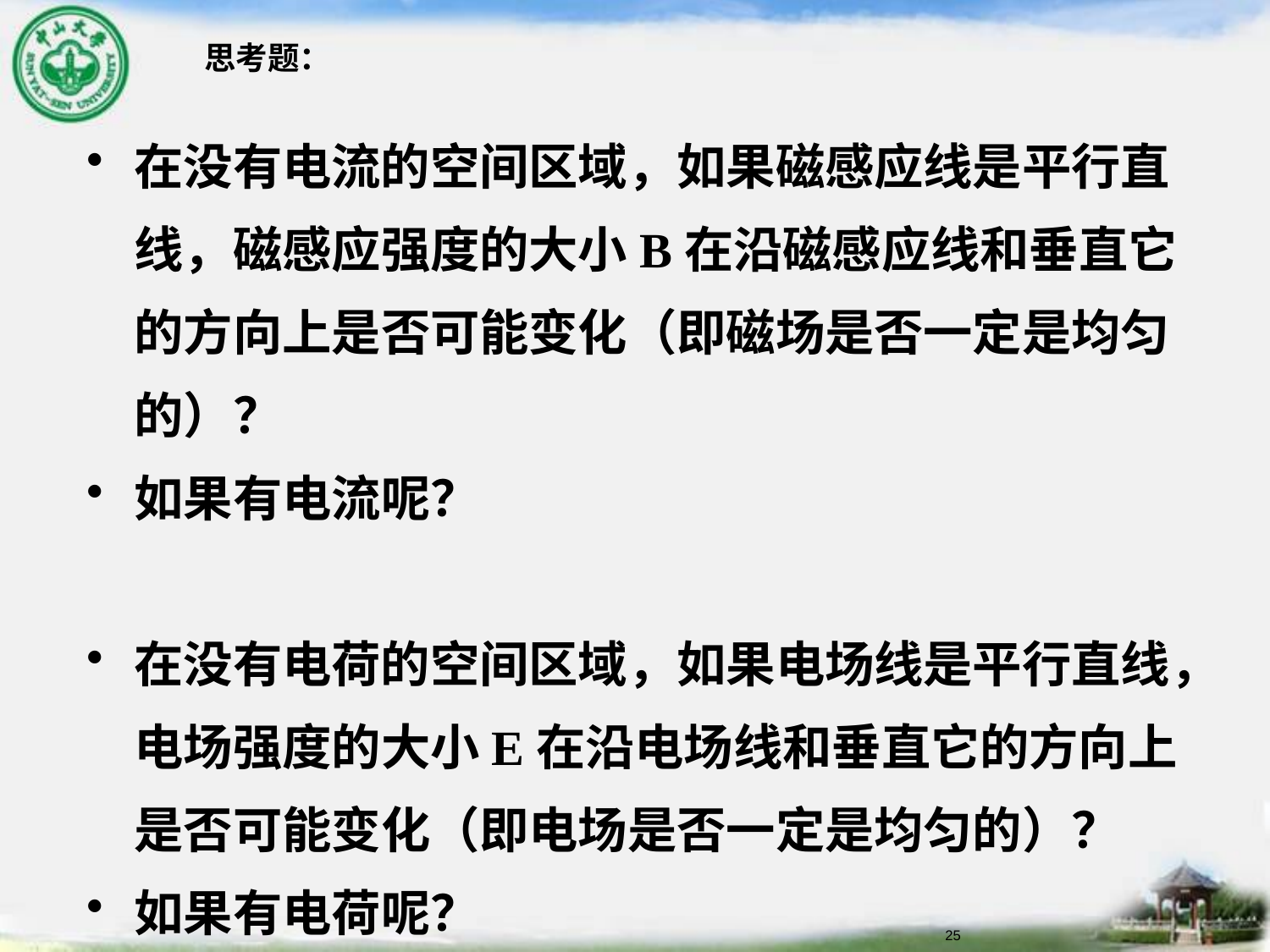

思考题：
在没有电流的空间区域，如果磁感应线是平行直线，磁感应强度的大小B在沿磁感应线和垂直它的方向上是否可能变化（即磁场是否一定是均匀的）？
如果有电流呢？

在没有电荷的空间区域，如果电场线是平行直线，电场强度的大小E在沿电场线和垂直它的方向上是否可能变化（即电场是否一定是均匀的）？
如果有电荷呢？
25